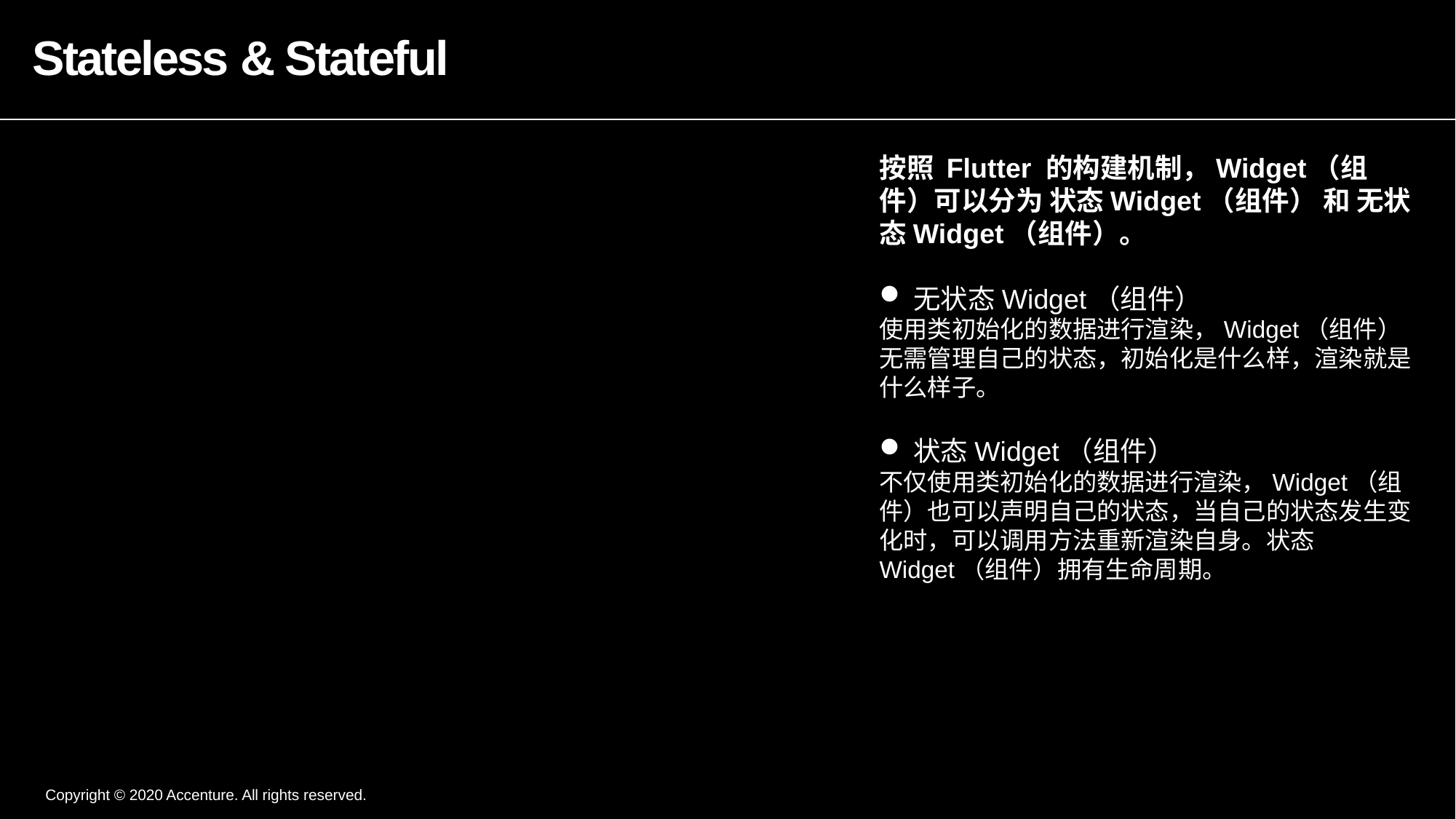

# Stateless & Stateful
按照 Flutter 的构建机制，Widget（组件）可以分为 状态Widget（组件） 和 无状态Widget（组件）。

无状态Widget（组件）
使用类初始化的数据进行渲染，Widget（组件）无需管理自己的状态，初始化是什么样，渲染就是什么样子。

状态Widget（组件）
不仅使用类初始化的数据进行渲染，Widget（组件）也可以声明自己的状态，当自己的状态发生变化时，可以调用方法重新渲染自身。状态Widget（组件）拥有生命周期。